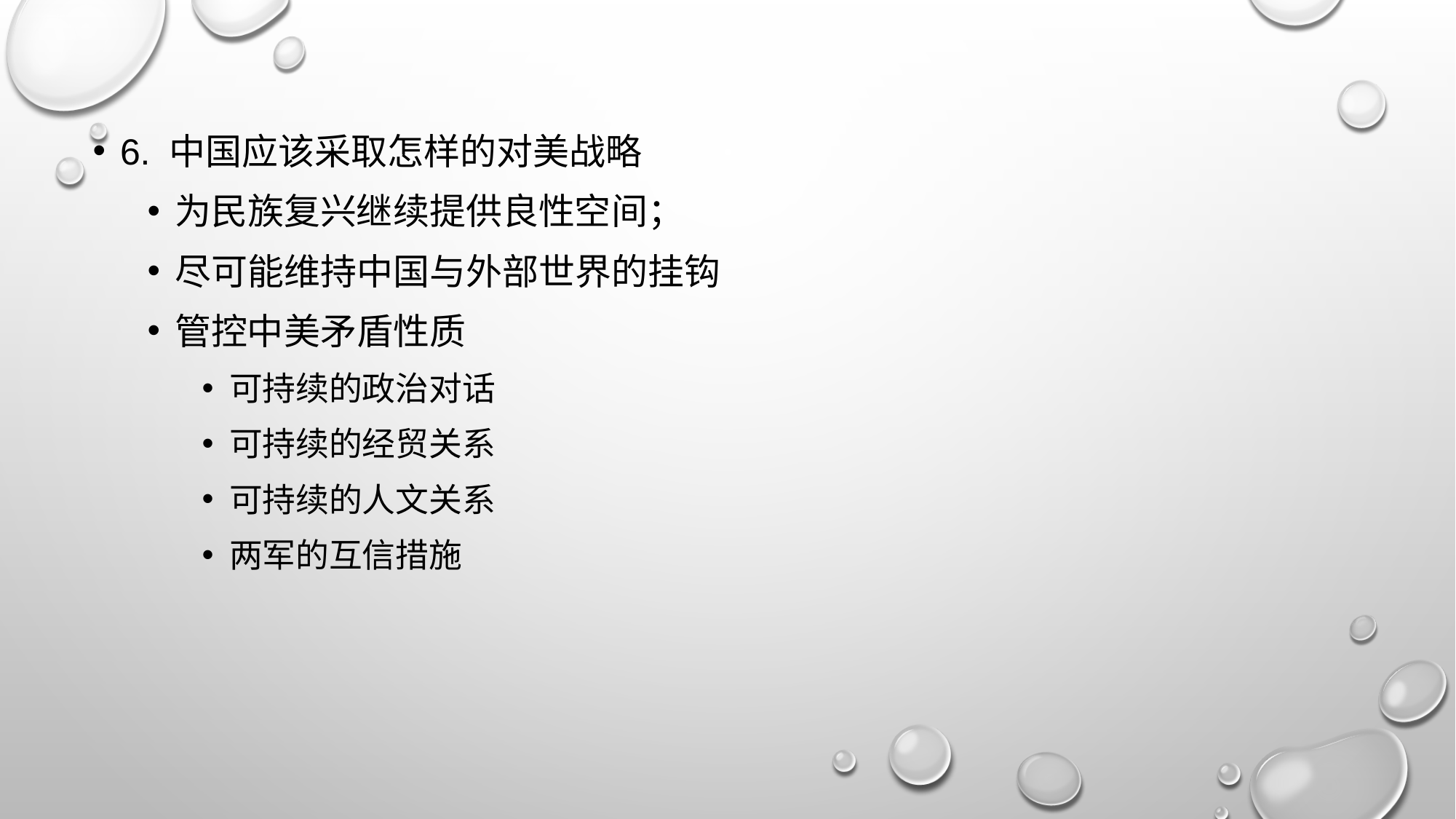

6. 中国应该采取怎样的对美战略
为民族复兴继续提供良性空间；
尽可能维持中国与外部世界的挂钩
管控中美矛盾性质
可持续的政治对话
可持续的经贸关系
可持续的人文关系
两军的互信措施